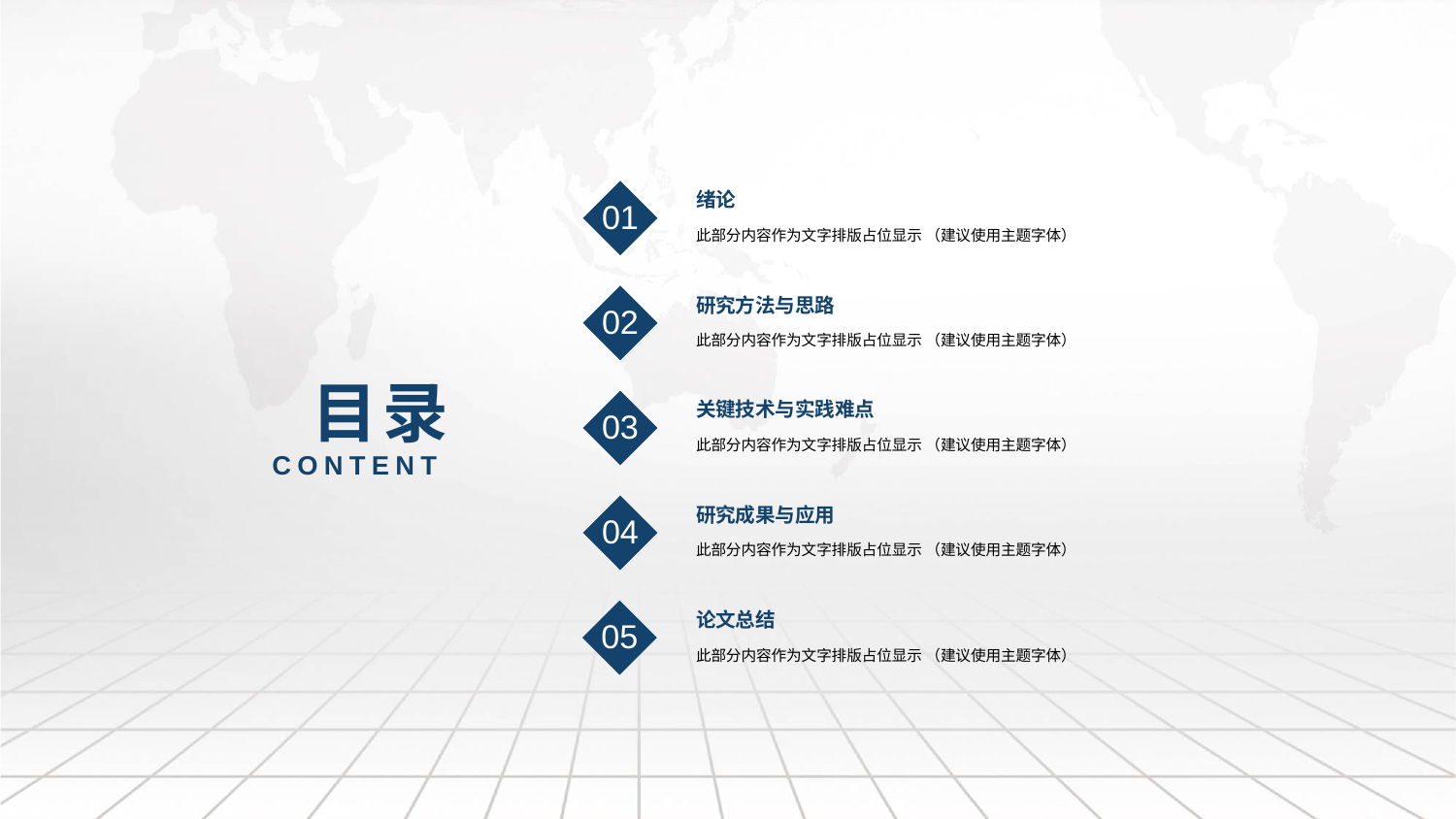

行业PPT模板http://www.1ppt.com/hangye/
01
绪论
此部分内容作为文字排版占位显示 （建议使用主题字体）
02
研究方法与思路
此部分内容作为文字排版占位显示 （建议使用主题字体）
目录
CONTENT
03
关键技术与实践难点
此部分内容作为文字排版占位显示 （建议使用主题字体）
04
研究成果与应用
此部分内容作为文字排版占位显示 （建议使用主题字体）
05
论文总结
此部分内容作为文字排版占位显示 （建议使用主题字体）